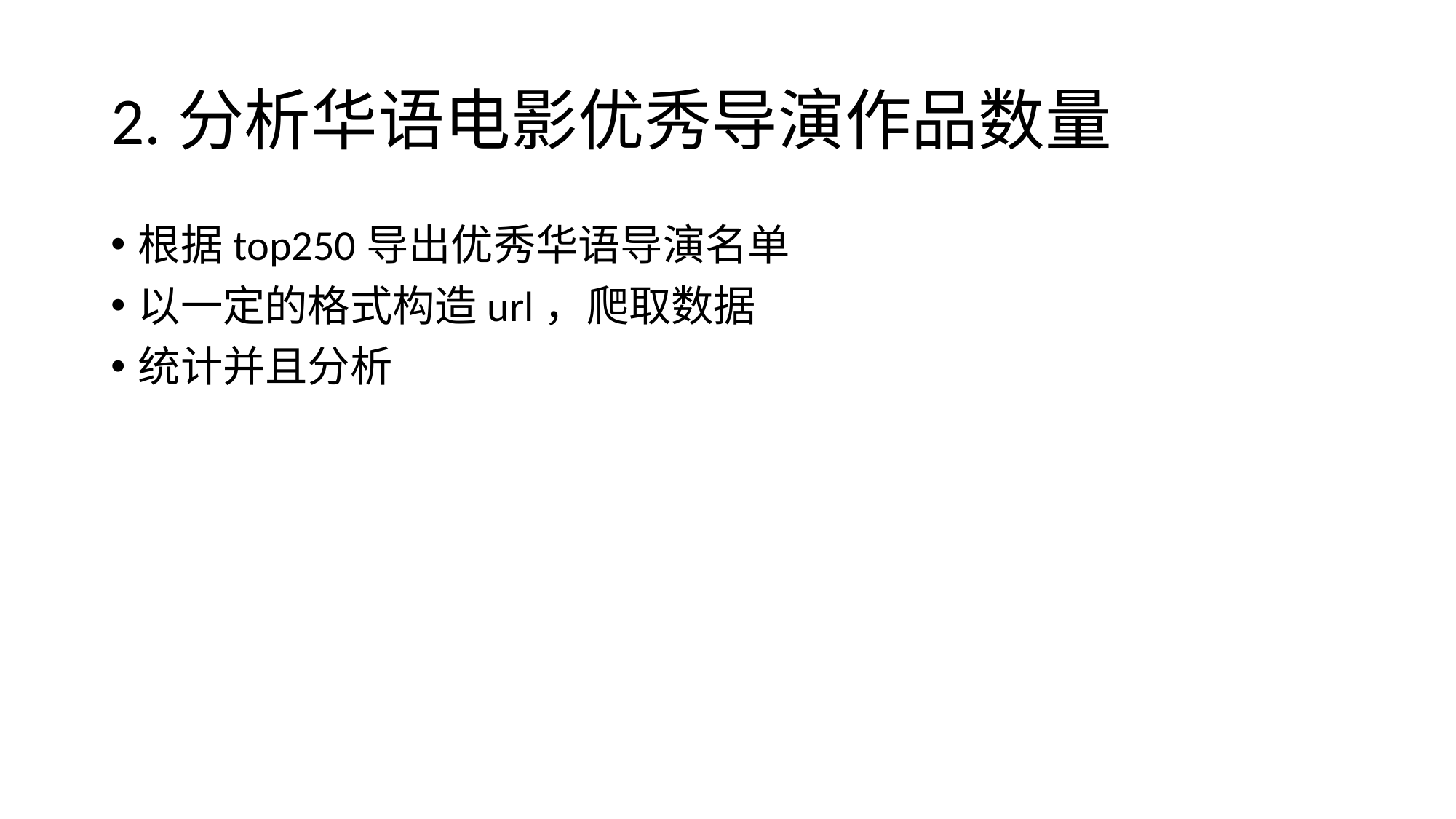

# 2.分析华语电影优秀导演作品数量
根据top250导出优秀华语导演名单
以一定的格式构造url，爬取数据
统计并且分析